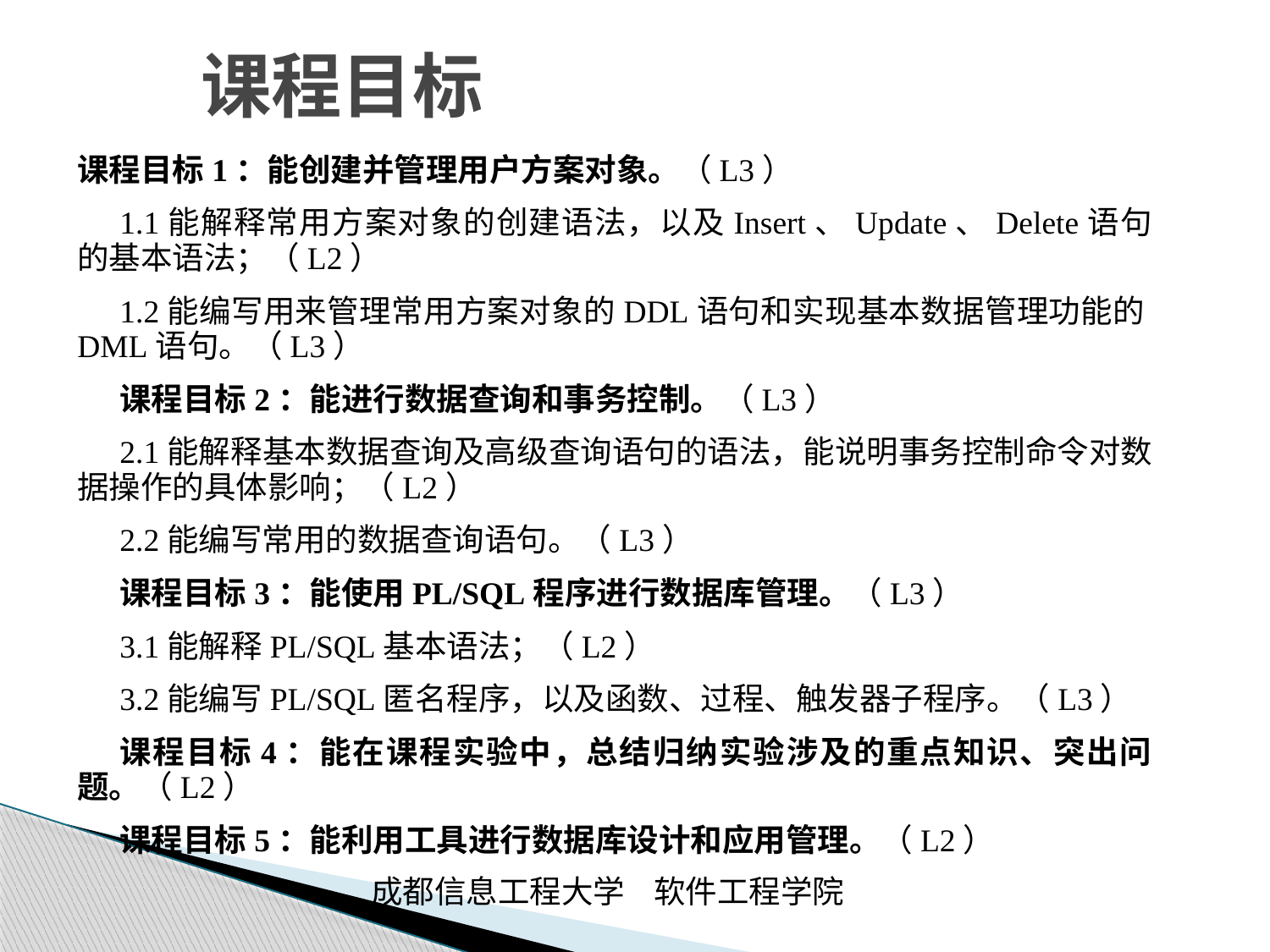

# 课程目标
课程目标1：能创建并管理用户方案对象。（L3）
1.1能解释常用方案对象的创建语法，以及Insert、Update、Delete语句的基本语法；（L2）
1.2能编写用来管理常用方案对象的DDL语句和实现基本数据管理功能的DML语句。（L3）
课程目标2：能进行数据查询和事务控制。（L3）
2.1能解释基本数据查询及高级查询语句的语法，能说明事务控制命令对数据操作的具体影响；（L2）
2.2能编写常用的数据查询语句。（L3）
课程目标3：能使用PL/SQL程序进行数据库管理。（L3）
3.1能解释PL/SQL基本语法；（L2）
3.2能编写PL/SQL匿名程序，以及函数、过程、触发器子程序。（L3）
课程目标4：能在课程实验中，总结归纳实验涉及的重点知识、突出问题。（L2）
课程目标5：能利用工具进行数据库设计和应用管理。（L2）